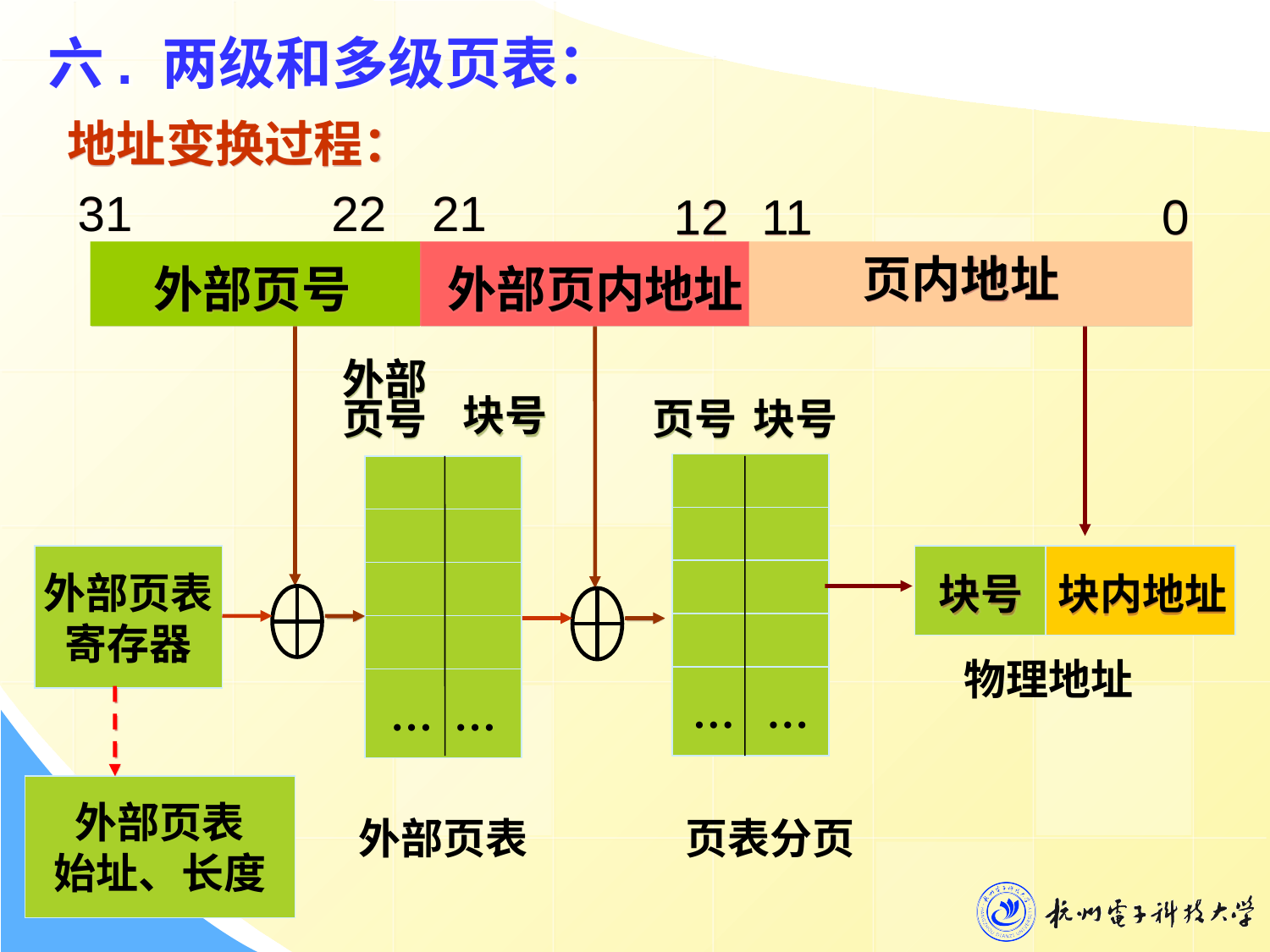

# 六. 两级和多级页表：
地址变换过程：

31
22
21
12
11
0

页内地址
外部页号
外部页内地址

外部
块号
页号
页号
块号

…   …

…  …

外部页表
寄存器

块号
块内地址

物理地址

外部页表
始址、长度
外部页表
页表分页